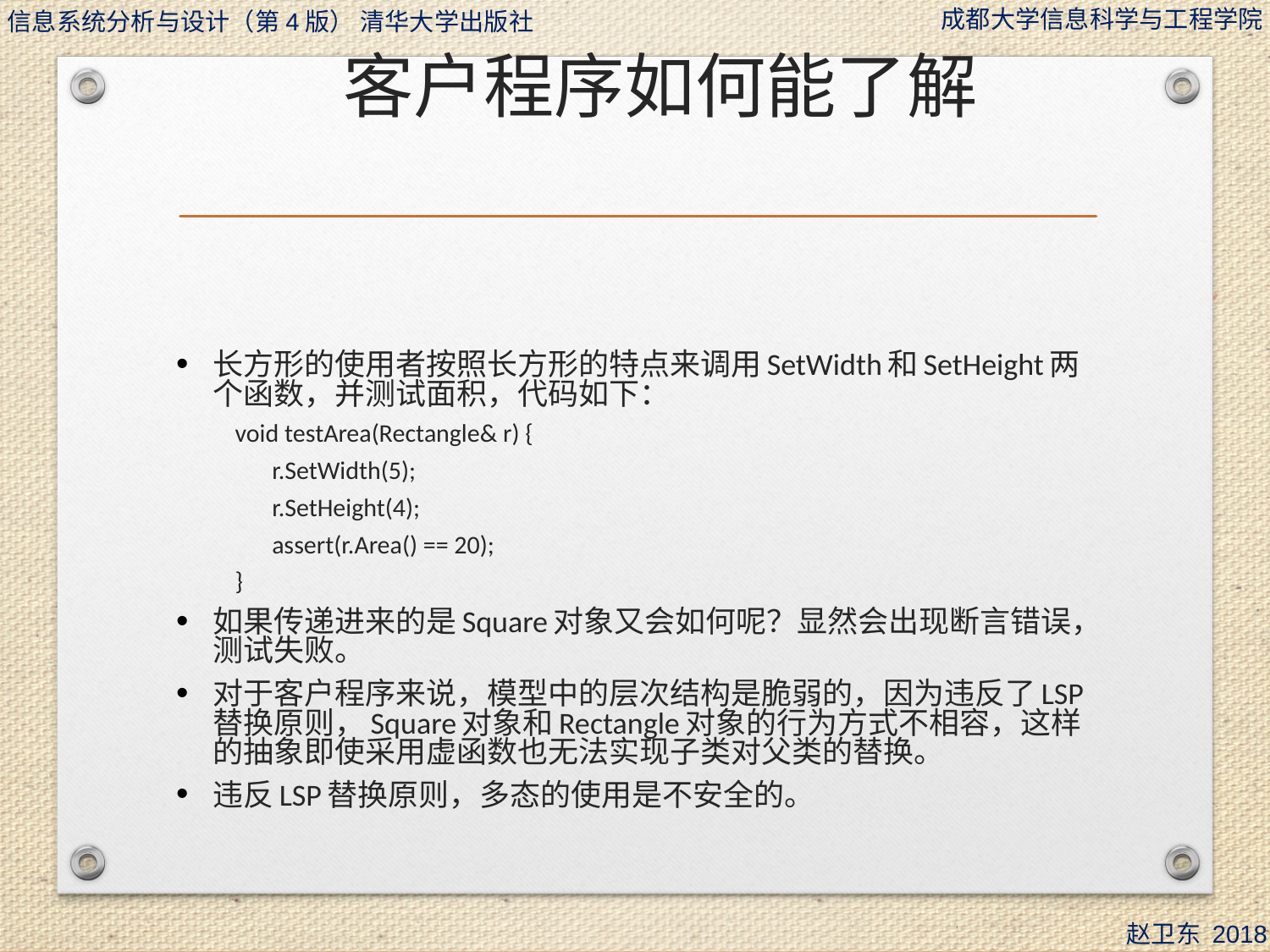

# 客户程序如何能了解
长方形的使用者按照长方形的特点来调用SetWidth和SetHeight两个函数，并测试面积，代码如下：
void testArea(Rectangle& r) {
	r.SetWidth(5);
	r.SetHeight(4);
	assert(r.Area() == 20);
}
如果传递进来的是Square对象又会如何呢？显然会出现断言错误，测试失败。
对于客户程序来说，模型中的层次结构是脆弱的，因为违反了LSP替换原则，Square对象和Rectangle对象的行为方式不相容，这样的抽象即使采用虚函数也无法实现子类对父类的替换。
违反LSP替换原则，多态的使用是不安全的。